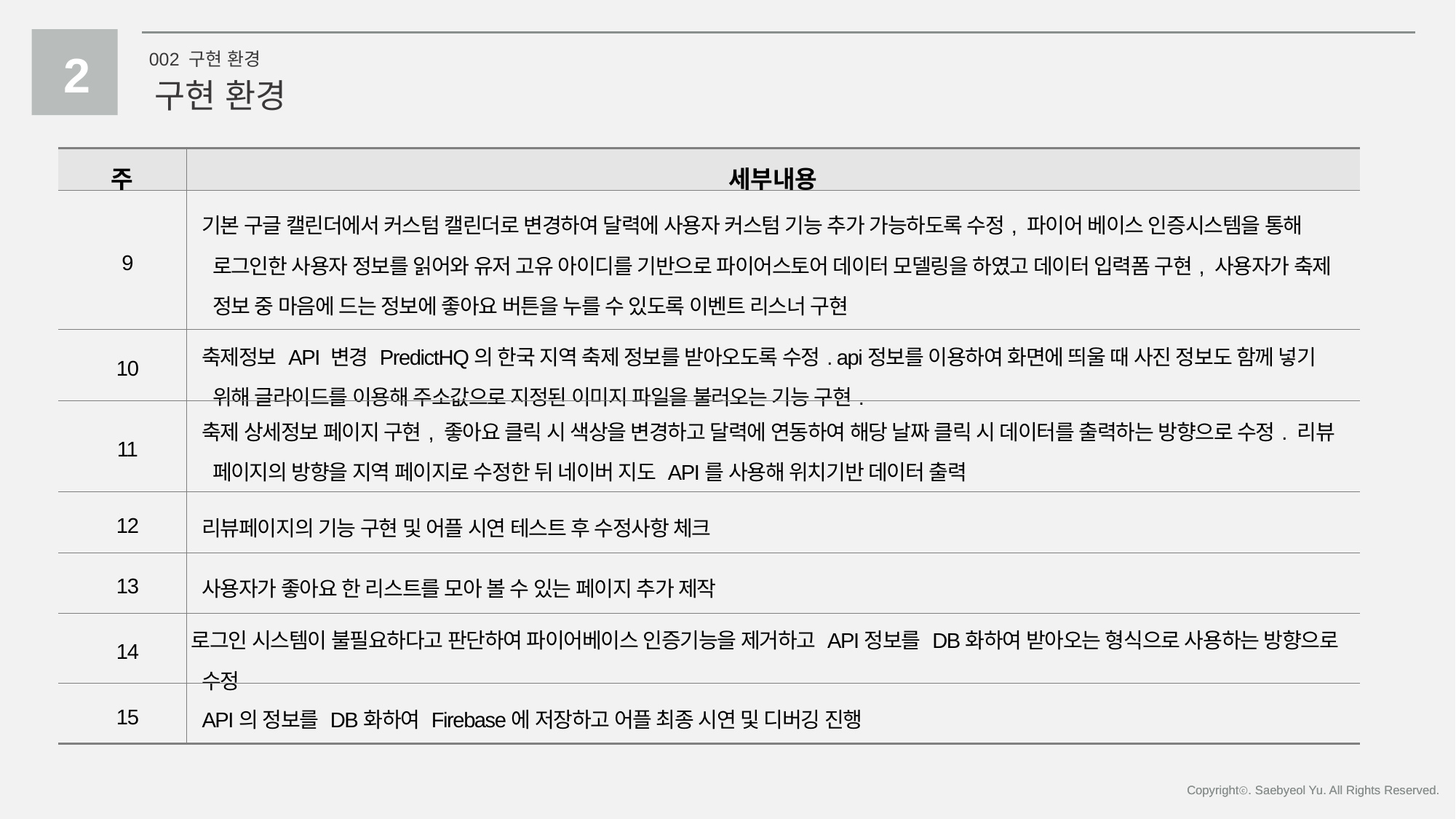

2
002 구현 환경
구현 환경
| 주 | 세부내용 |
| --- | --- |
| 9 | 기본 구글 캘린더에서 커스텀 캘린더로 변경하여 달력에 사용자 커스텀 기능 추가 가능하도록 수정, 파이어 베이스 인증시스템을 통해 로그인한 사용자 정보를 읽어와 유저 고유 아이디를 기반으로 파이어스토어 데이터 모델링을 하였고 데이터 입력폼 구현, 사용자가 축제 정보 중 마음에 드는 정보에 좋아요 버튼을 누를 수 있도록 이벤트 리스너 구현 |
| 10 | 축제정보 API 변경 PredictHQ의 한국 지역 축제 정보를 받아오도록 수정. api정보를 이용하여 화면에 띄울 때 사진 정보도 함께 넣기 위해 글라이드를 이용해 주소값으로 지정된 이미지 파일을 불러오는 기능 구현. |
| 11 | 축제 상세정보 페이지 구현, 좋아요 클릭 시 색상을 변경하고 달력에 연동하여 해당 날짜 클릭 시 데이터를 출력하는 방향으로 수정. 리뷰 페이지의 방향을 지역 페이지로 수정한 뒤 네이버 지도 API를 사용해 위치기반 데이터 출력 |
| 12 | 리뷰페이지의 기능 구현 및 어플 시연 테스트 후 수정사항 체크 |
| 13 | 사용자가 좋아요 한 리스트를 모아 볼 수 있는 페이지 추가 제작 |
| 14 | 로그인 시스템이 불필요하다고 판단하여 파이어베이스 인증기능을 제거하고 API정보를 DB화하여 받아오는 형식으로 사용하는 방향으로 수정 |
| 15 | API의 정보를 DB화하여 Firebase에 저장하고 어플 최종 시연 및 디버깅 진행 |
Copyrightⓒ. Saebyeol Yu. All Rights Reserved.